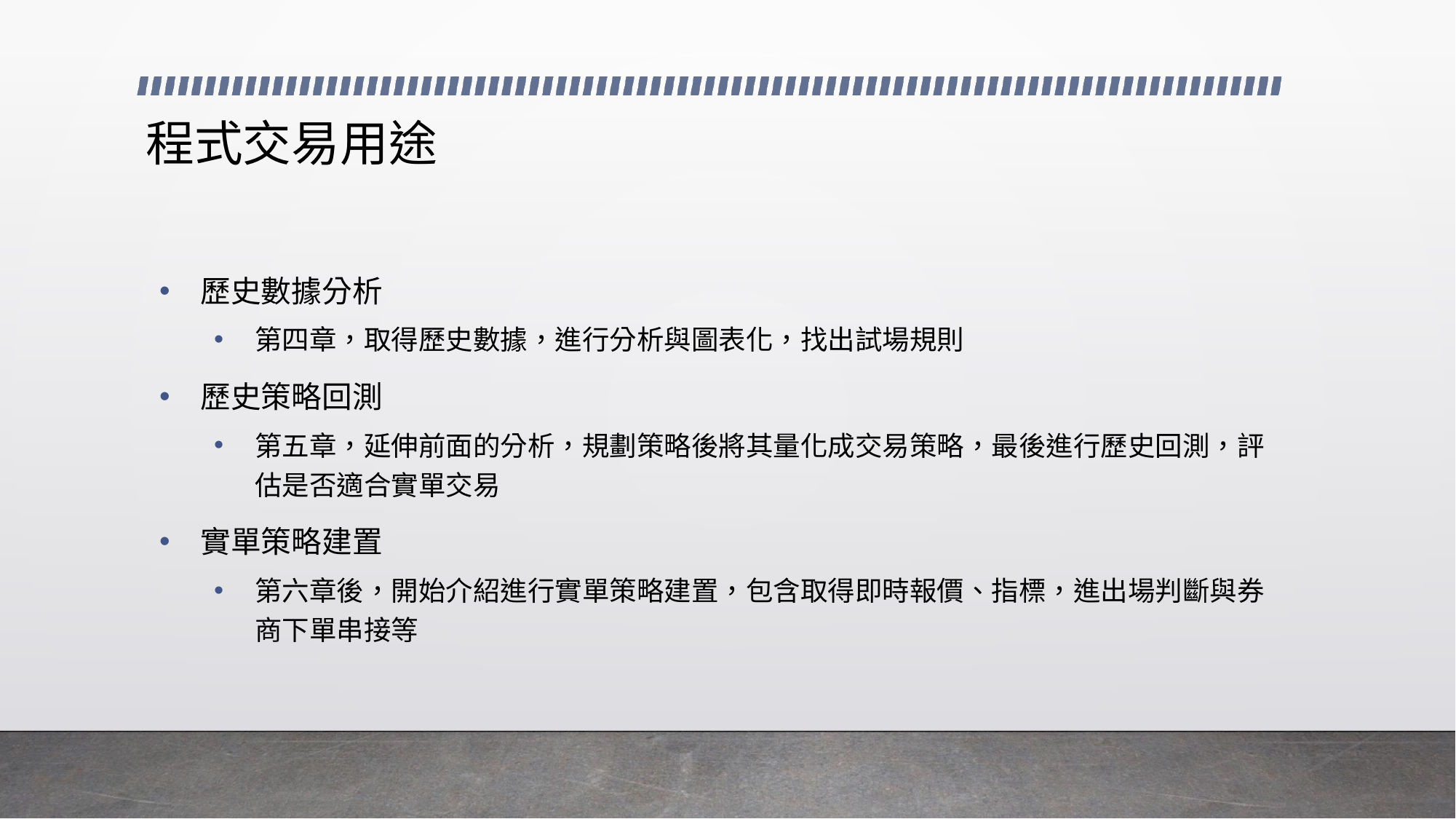

# 程式交易用途
歷史數據分析
第四章，取得歷史數據，進行分析與圖表化，找出試場規則
歷史策略回測
第五章，延伸前面的分析，規劃策略後將其量化成交易策略，最後進行歷史回測，評估是否適合實單交易
實單策略建置
第六章後，開始介紹進行實單策略建置，包含取得即時報價、指標，進出場判斷與券商下單串接等